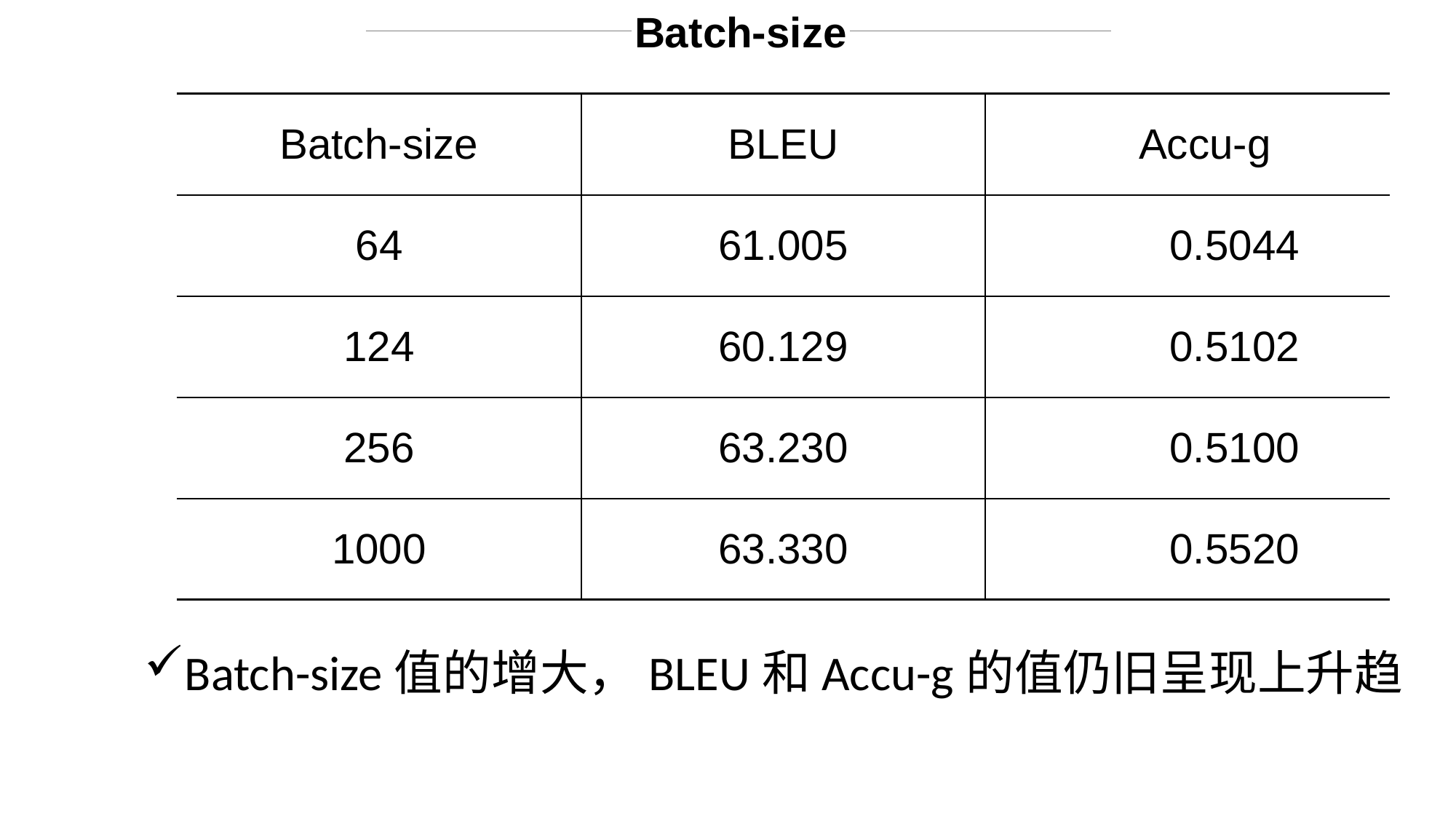

Batch-size
| Batch-size | BLEU | Accu-g |
| --- | --- | --- |
| 64 | 61.005 | 0.5044 |
| 124 | 60.129 | 0.5102 |
| 256 | 63.230 | 0.5100 |
| 1000 | 63.330 | 0.5520 |
Batch-size值的增大，BLEU和Accu-g的值仍旧呈现上升趋